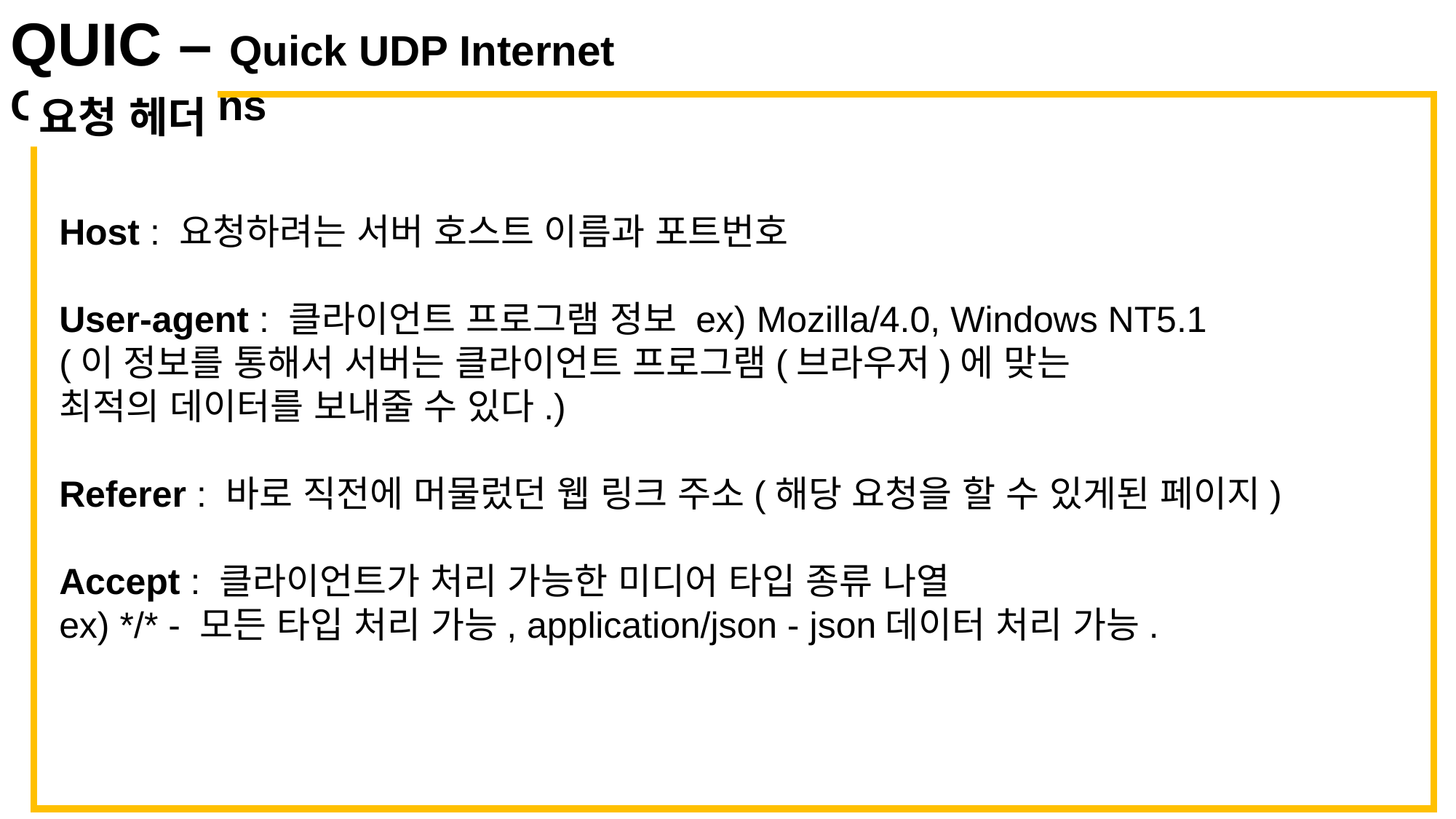

QUIC – Quick UDP Internet Connections
요청 헤더

Host : 요청하려는 서버 호스트 이름과 포트번호

User-agent : 클라이언트 프로그램 정보 ex) Mozilla/4.0, Windows NT5.1
(이 정보를 통해서 서버는 클라이언트 프로그램(브라우저)에 맞는
최적의 데이터를 보내줄 수 있다.)

Referer : 바로 직전에 머물렀던 웹 링크 주소(해당 요청을 할 수 있게된 페이지)

Accept : 클라이언트가 처리 가능한 미디어 타입 종류 나열
ex) */* - 모든 타입 처리 가능, application/json - json데이터 처리 가능.